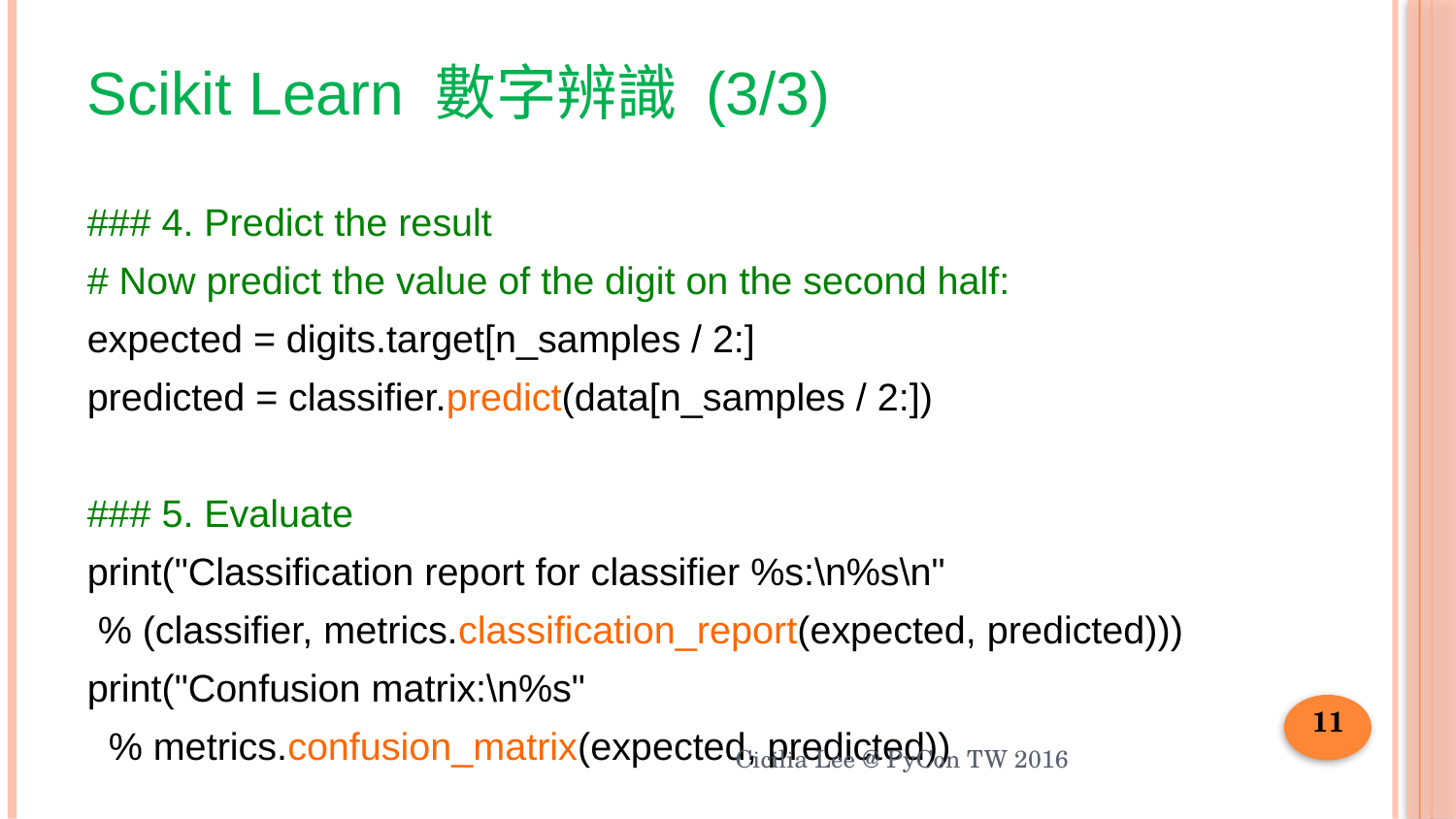

# Scikit Learn 數字辨識 (3/3)
### 4. Predict the result
# Now predict the value of the digit on the second half:
expected = digits.target[n_samples / 2:]
predicted = classifier.predict(data[n_samples / 2:])

### 5. Evaluate
print("Classification report for classifier %s:\n%s\n"
 % (classifier, metrics.classification_report(expected, predicted)))
print("Confusion matrix:\n%s"
  % metrics.confusion_matrix(expected, predicted))
11
Cicilia Lee @ PyCon TW 2016